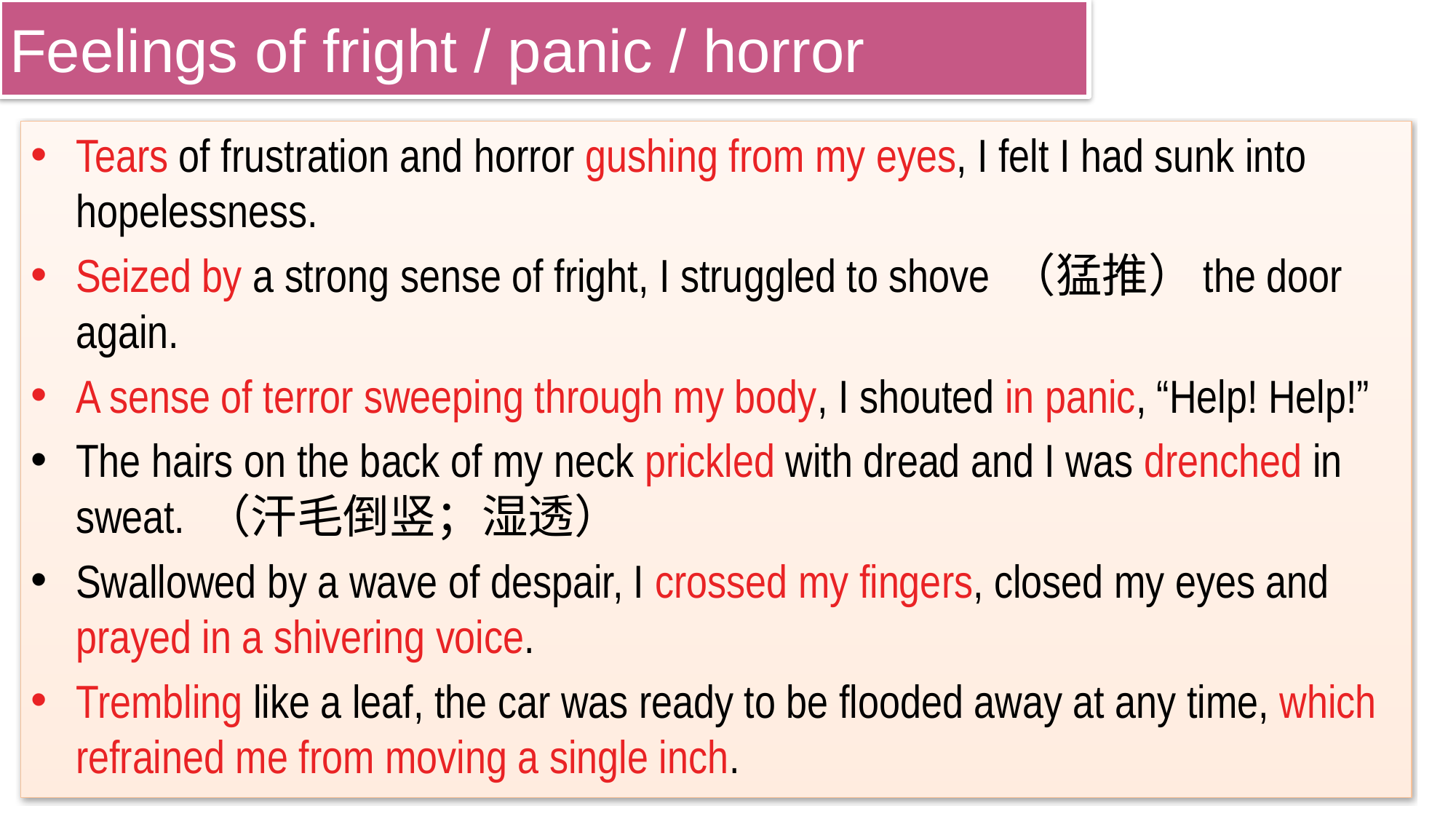

# Feelings of fright / panic / horror
Tears of frustration and horror gushing from my eyes, I felt I had sunk into hopelessness.
Seized by a strong sense of fright, I struggled to shove （猛推）the door again.
A sense of terror sweeping through my body, I shouted in panic, “Help! Help!”
The hairs on the back of my neck prickled with dread and I was drenched in sweat. （汗毛倒竖；湿透）
Swallowed by a wave of despair, I crossed my fingers, closed my eyes and prayed in a shivering voice.
Trembling like a leaf, the car was ready to be flooded away at any time, which refrained me from moving a single inch.